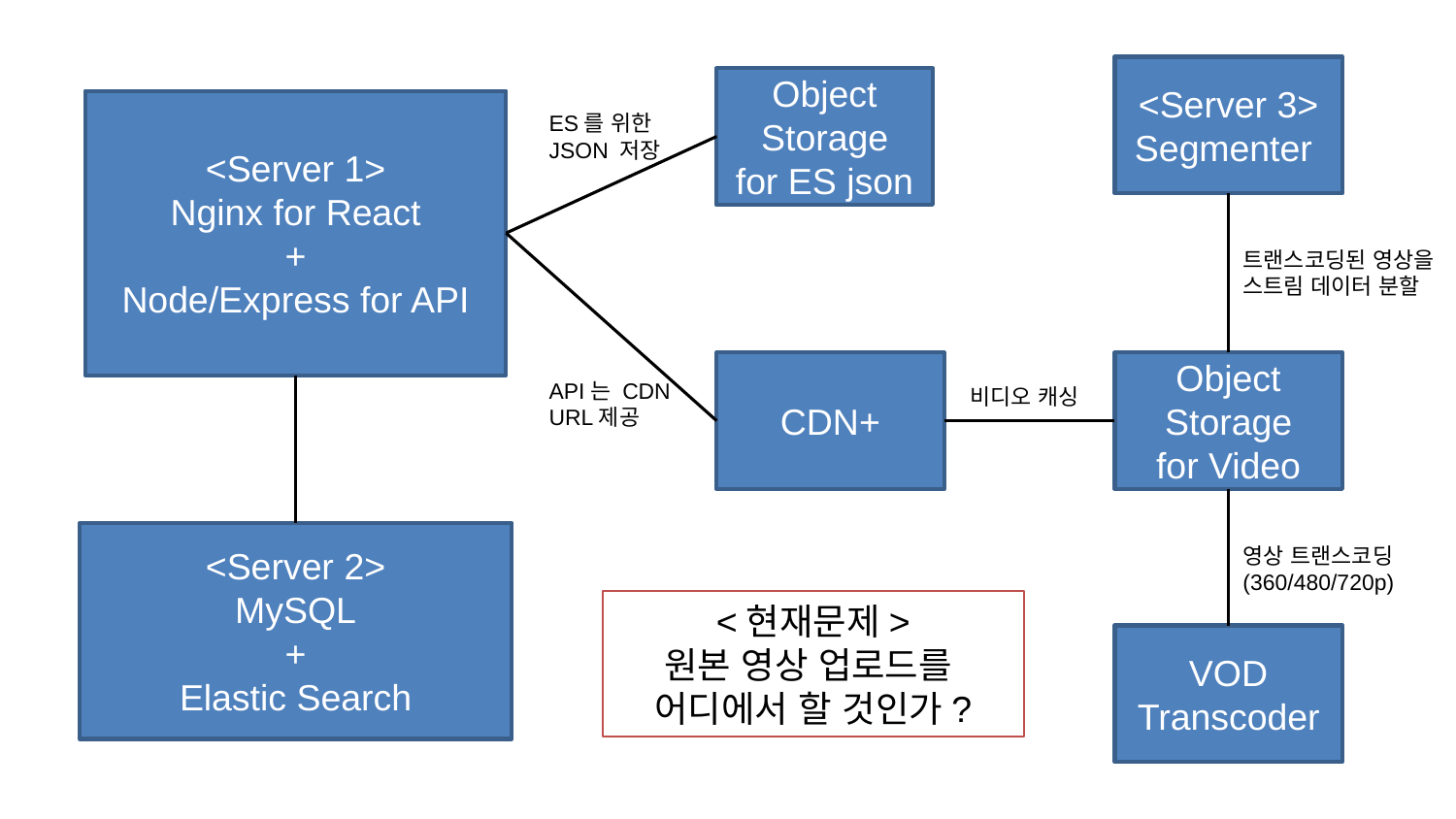

<Server 3>
Segmenter
Object
Storage
for ES json
<Server 1>
Nginx for React
+
Node/Express for API
ES를 위한
JSON 저장
트랜스코딩된 영상을
스트림 데이터 분할
CDN+
Object
Storage
for Video
API는 CDN URL제공
비디오 캐싱
<Server 2>
MySQL
+
Elastic Search
영상 트랜스코딩
(360/480/720p)
<현재문제>
원본 영상 업로드를
어디에서 할 것인가?
VOD
Transcoder